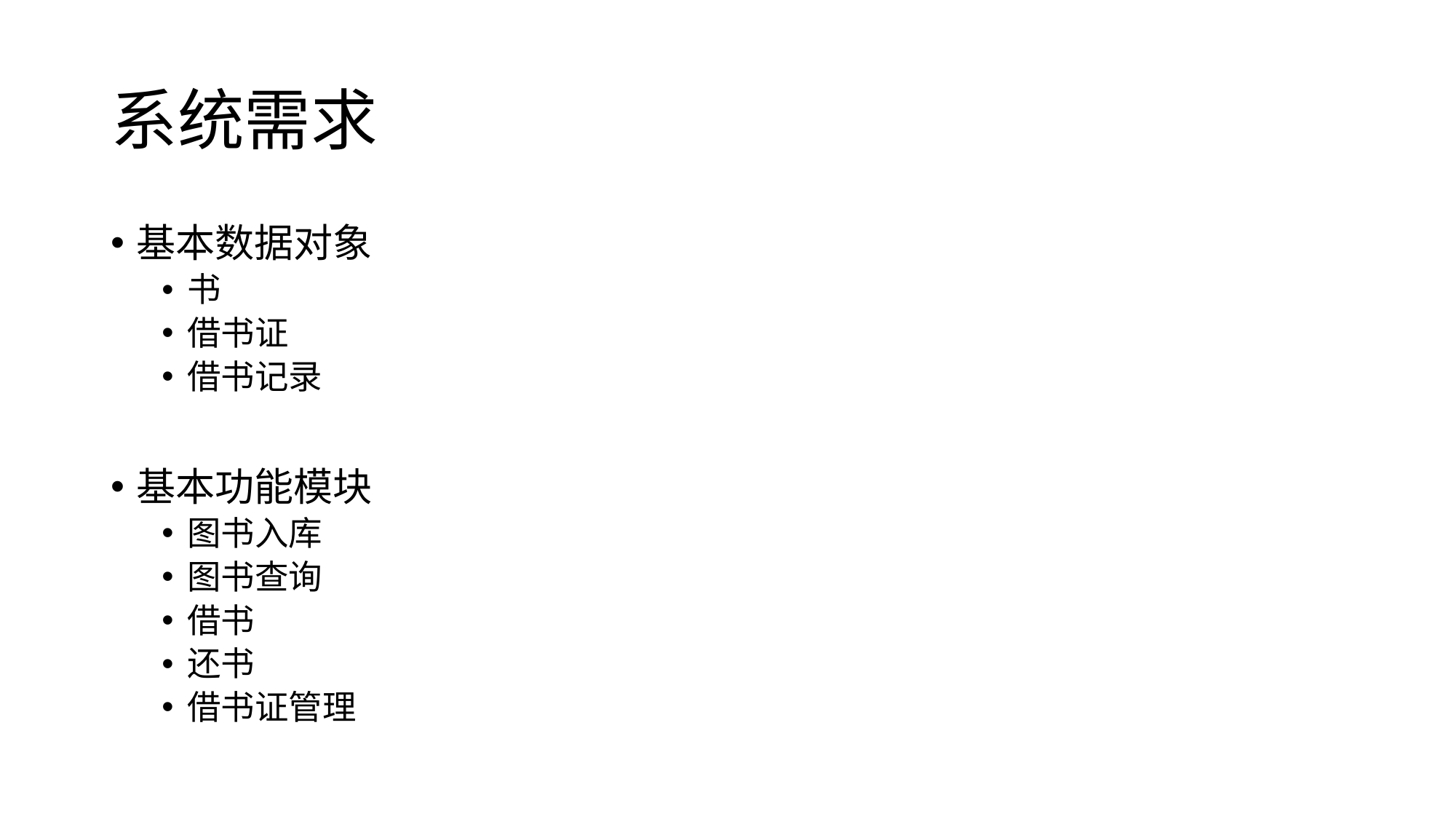

# 系统需求
基本数据对象
书
借书证
借书记录

基本功能模块
图书入库
图书查询
借书
还书
借书证管理